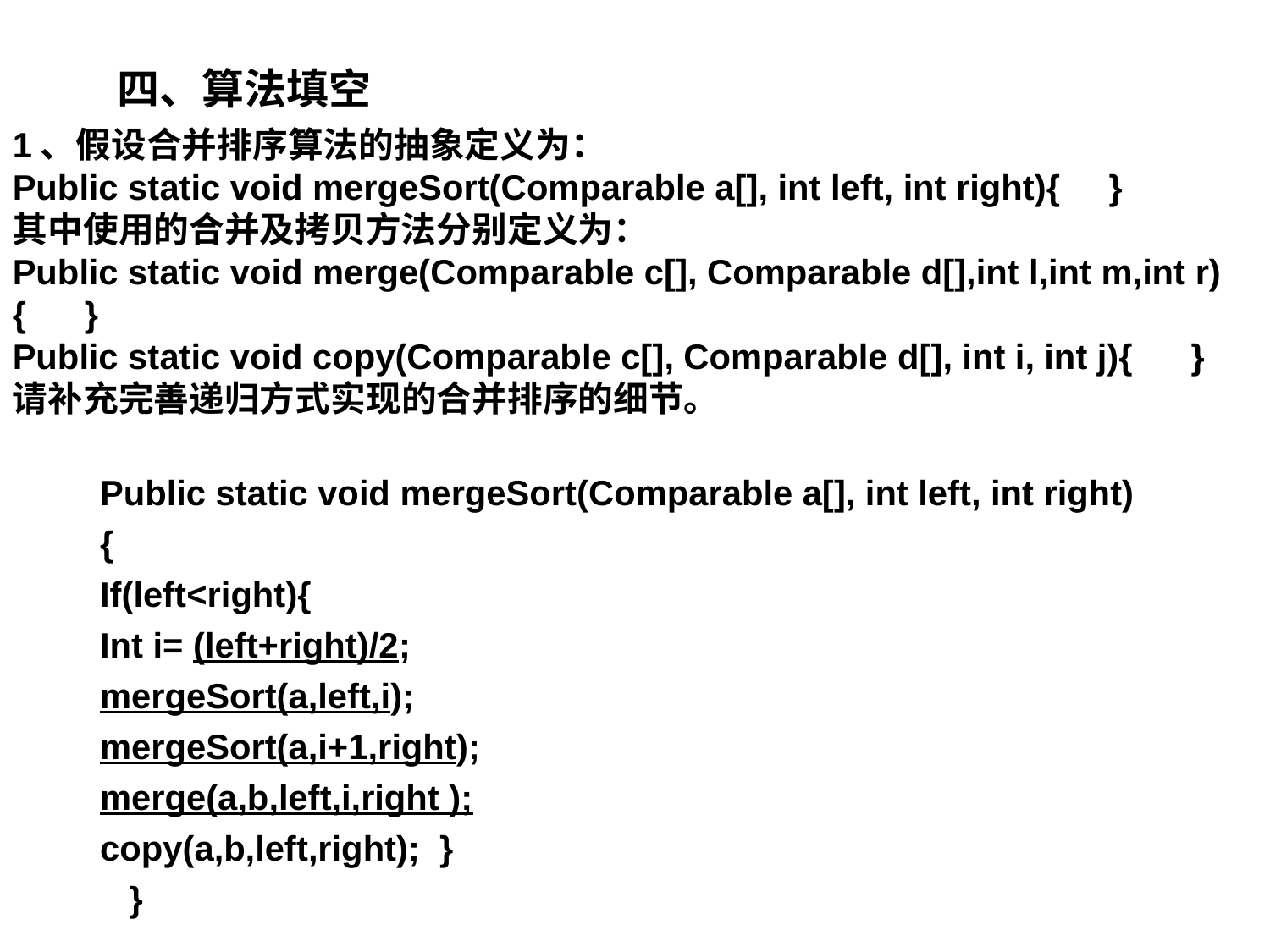

四、算法填空
1、假设合并排序算法的抽象定义为：
Public static void mergeSort(Comparable a[], int left, int right){     }
其中使用的合并及拷贝方法分别定义为：
Public static void merge(Comparable c[], Comparable d[],int l,int m,int r)
{      }
Public static void copy(Comparable c[], Comparable d[], int i, int j){      }
请补充完善递归方式实现的合并排序的细节。
Public static void mergeSort(Comparable a[], int left, int right)
{
If(left<right){
Int i= (left+right)/2;
mergeSort(a,left,i);
mergeSort(a,i+1,right);
merge(a,b,left,i,right );
copy(a,b,left,right);  }
   }